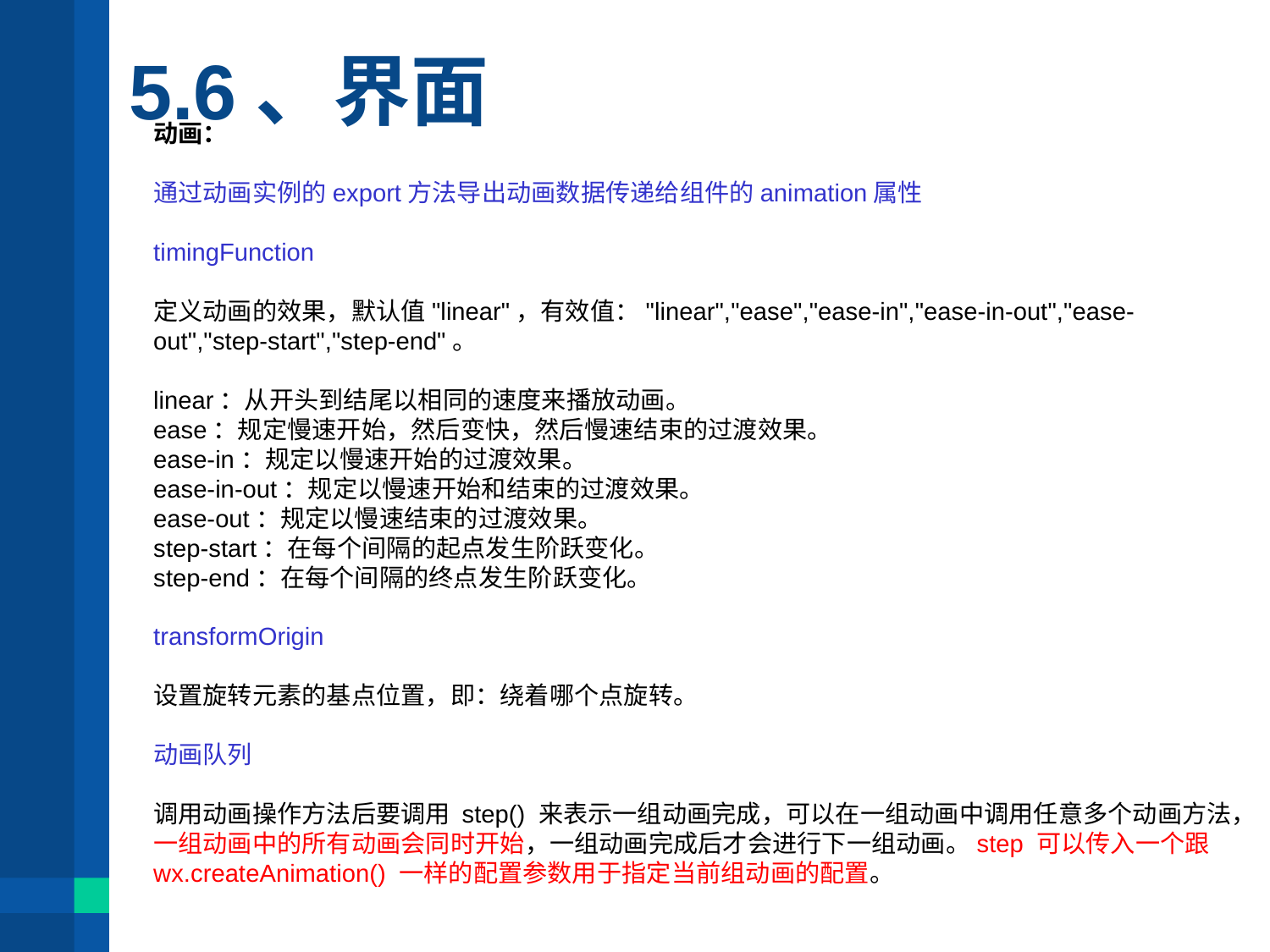

# 5.6、界面
动画：

通过动画实例的export方法导出动画数据传递给组件的animation属性

timingFunction

定义动画的效果，默认值"linear"，有效值："linear","ease","ease-in","ease-in-out","ease-out","step-start","step-end"。

linear：从开头到结尾以相同的速度来播放动画。
ease：规定慢速开始，然后变快，然后慢速结束的过渡效果。
ease-in：规定以慢速开始的过渡效果。
ease-in-out：规定以慢速开始和结束的过渡效果。
ease-out：规定以慢速结束的过渡效果。
step-start：在每个间隔的起点发生阶跃变化。
step-end：在每个间隔的终点发生阶跃变化。

transformOrigin

设置旋转元素的基点位置，即：绕着哪个点旋转。

动画队列

调用动画操作方法后要调用 step() 来表示一组动画完成，可以在一组动画中调用任意多个动画方法，一组动画中的所有动画会同时开始，一组动画完成后才会进行下一组动画。step 可以传入一个跟 wx.createAnimation() 一样的配置参数用于指定当前组动画的配置。